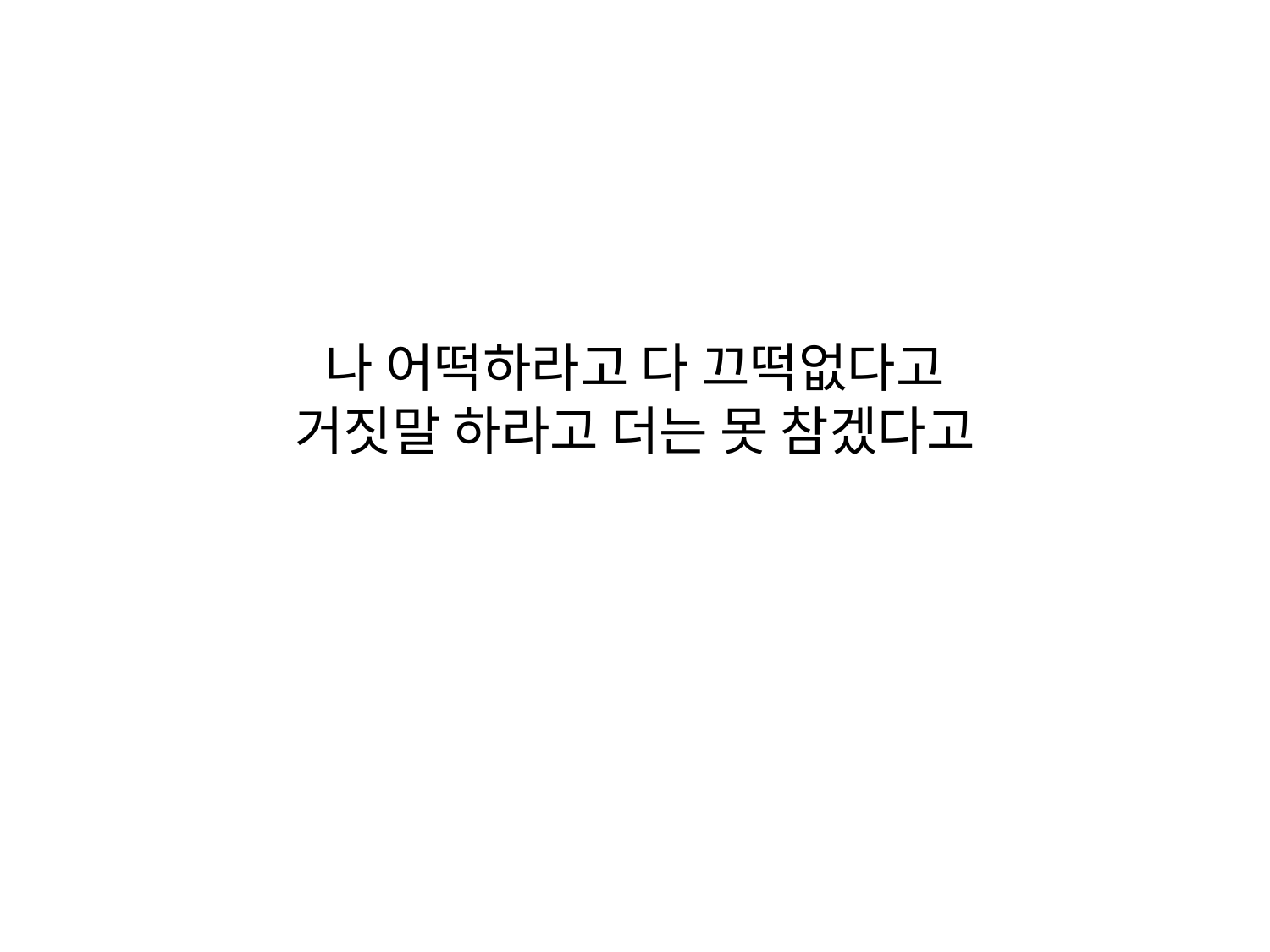

# 나 어떡하라고 다 끄떡없다고 거짓말 하라고 더는 못 참겠다고